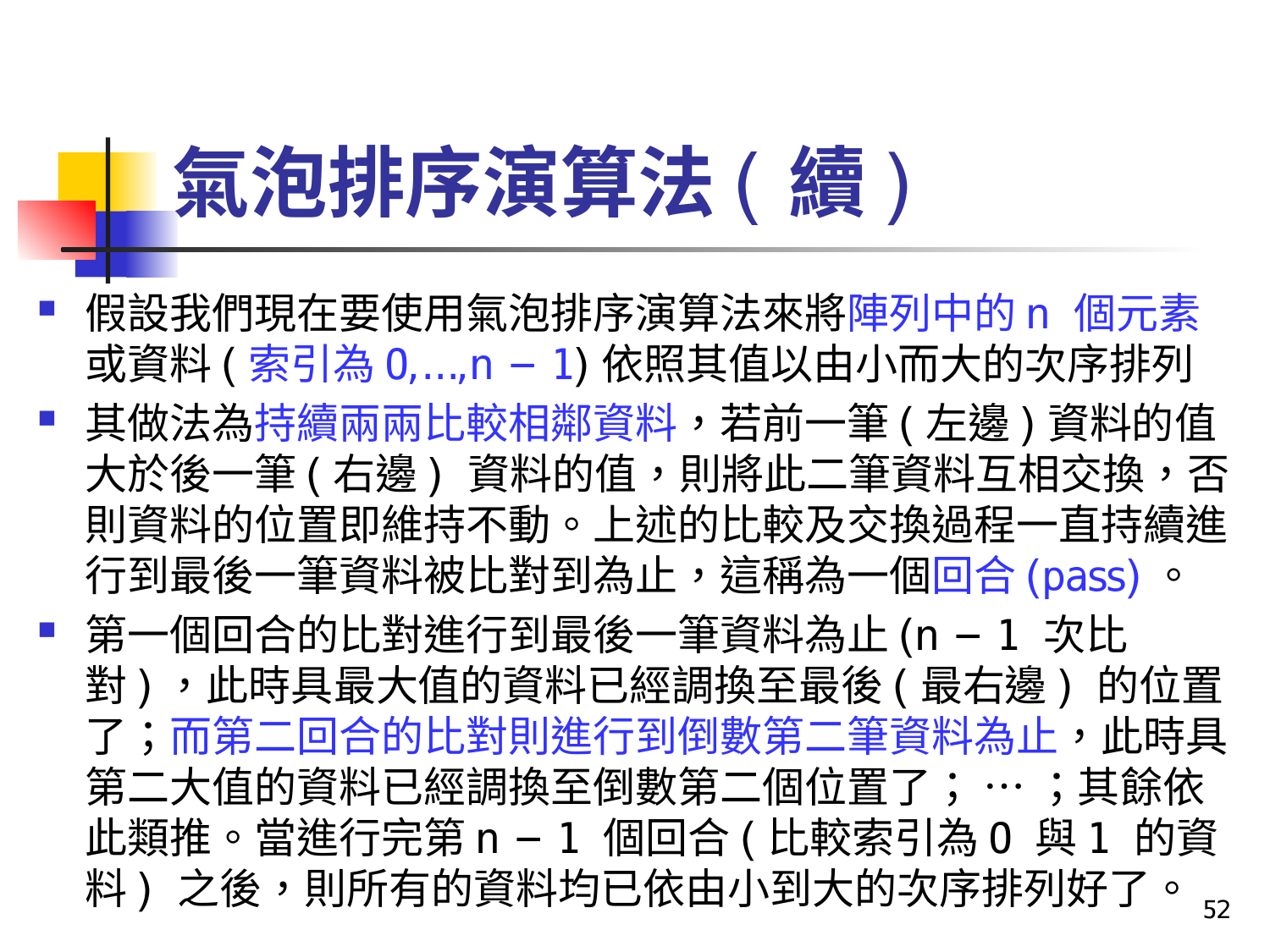

# 氣泡排序演算法(續)
假設我們現在要使用氣泡排序演算法來將陣列中的n 個元素或資料(索引為0,...,n − 1)依照其值以由小而大的次序排列
其做法為持續兩兩比較相鄰資料，若前一筆(左邊)資料的值大於後一筆(右邊) 資料的值，則將此二筆資料互相交換，否則資料的位置即維持不動。上述的比較及交換過程一直持續進行到最後一筆資料被比對到為止，這稱為一個回合(pass)。
第一個回合的比對進行到最後一筆資料為止(n − 1 次比對)，此時具最大值的資料已經調換至最後(最右邊) 的位置了；而第二回合的比對則進行到倒數第二筆資料為止，此時具第二大值的資料已經調換至倒數第二個位置了； … ；其餘依此類推。當進行完第n − 1 個回合(比較索引為0 與1 的資料) 之後，則所有的資料均已依由小到大的次序排列好了。
52